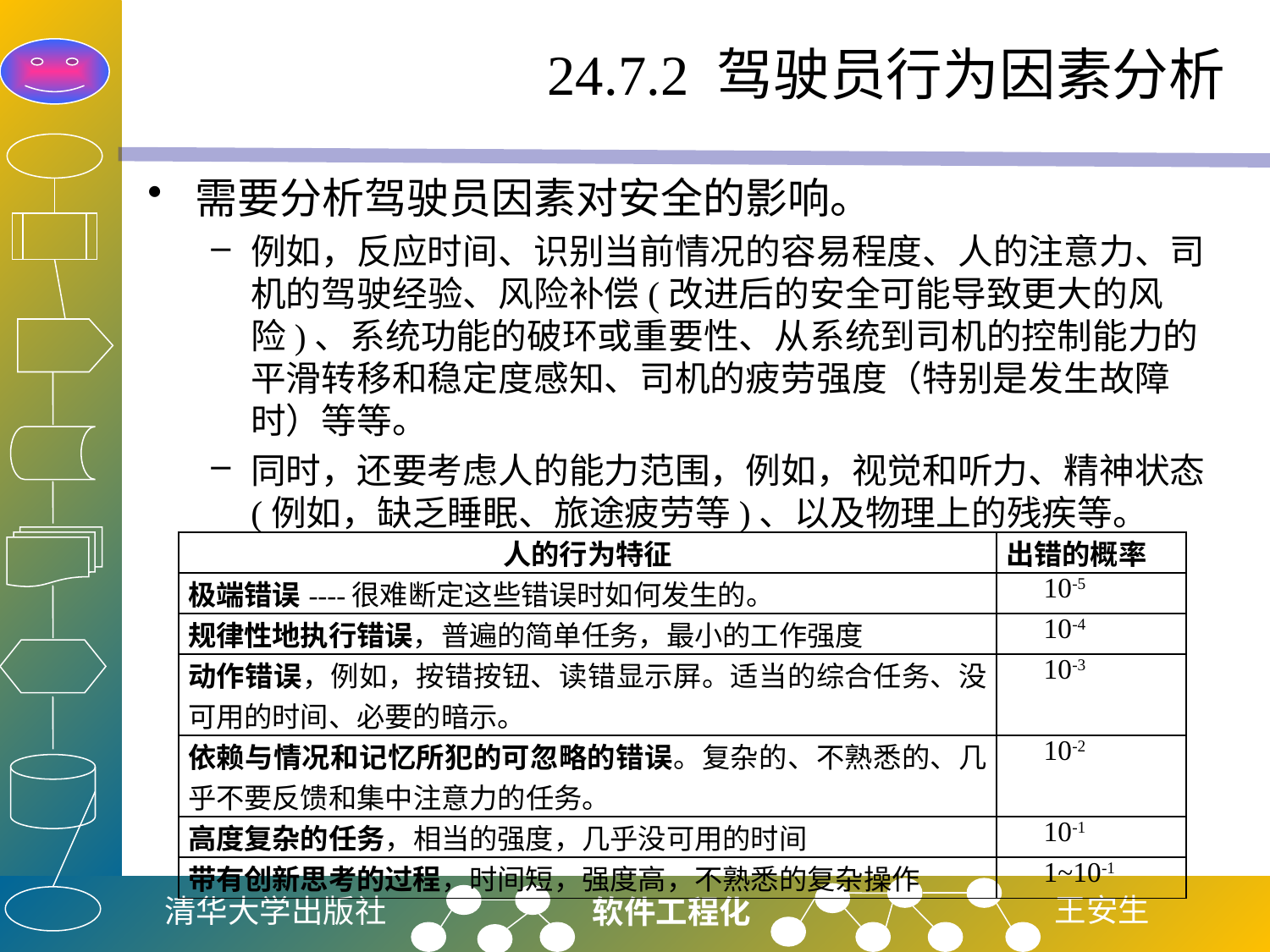

# 24.7.2 驾驶员行为因素分析
需要分析驾驶员因素对安全的影响。
例如，反应时间、识别当前情况的容易程度、人的注意力、司机的驾驶经验、风险补偿(改进后的安全可能导致更大的风险)、系统功能的破环或重要性、从系统到司机的控制能力的平滑转移和稳定度感知、司机的疲劳强度（特别是发生故障时）等等。
同时，还要考虑人的能力范围，例如，视觉和听力、精神状态(例如，缺乏睡眠、旅途疲劳等)、以及物理上的残疾等。
| 人的行为特征 | 出错的概率 |
| --- | --- |
| 极端错误----很难断定这些错误时如何发生的。 | 10-5 |
| 规律性地执行错误，普遍的简单任务，最小的工作强度 | 10-4 |
| 动作错误，例如，按错按钮、读错显示屏。适当的综合任务、没可用的时间、必要的暗示。 | 10-3 |
| 依赖与情况和记忆所犯的可忽略的错误。复杂的、不熟悉的、几乎不要反馈和集中注意力的任务。 | 10-2 |
| 高度复杂的任务，相当的强度，几乎没可用的时间 | 10-1 |
| 带有创新思考的过程，时间短，强度高，不熟悉的复杂操作 | 1~10-1 |